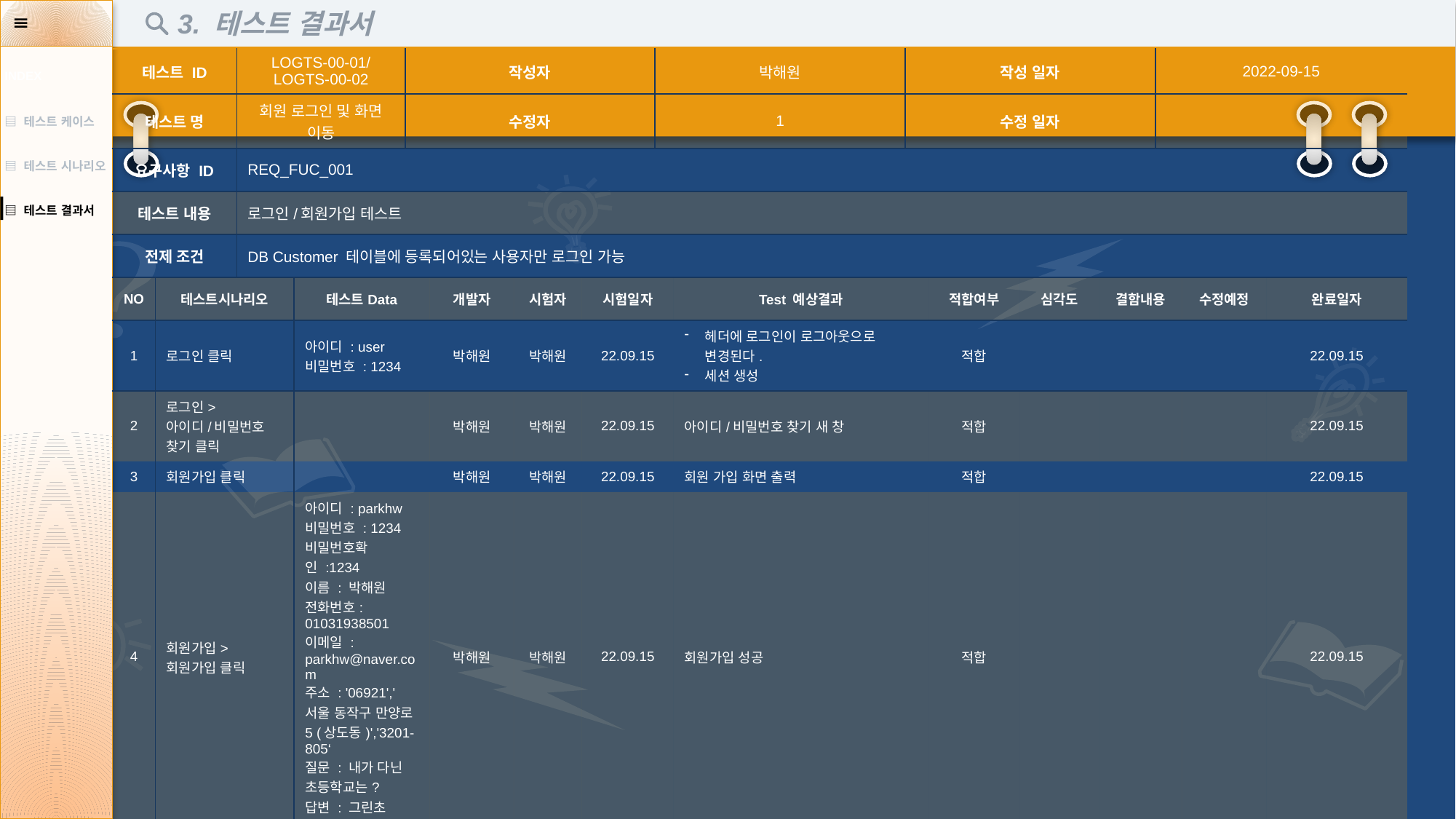

3. 테스트 결과서

| 테스트 ID |  | LOGTS-00-01/ LOGTS-00-02 |  | 작성자 |  |  |  | 박해원 |  | 작성 일자 |  |  |  | 2022-09-15 |  |  |
| --- | --- | --- | --- | --- | --- | --- | --- | --- | --- | --- | --- | --- | --- | --- | --- | --- |
| 테스트 명 |  | 회원 로그인 및 화면 이동 |  | 수정자 |  |  |  | 1 |  | 수정 일자 |  |  |  |  |  |  |
| 요구사항 ID |  | REQ\_FUC\_001 |  |  |  |  |  |  |  |  |  |  |  |  |  |  |
| 테스트 내용 |  | 로그인/회원가입 테스트 |  |  |  |  |  |  |  |  |  |  |  |  |  |  |
| 전제 조건 |  | DB Customer 테이블에 등록되어있는 사용자만 로그인 가능 |  |  |  |  |  |  |  |  |  |  |  |  |  |  |
| NO | 테스트시나리오 | 테스트Data | 테스트Data | 시험자 | 개발자 | 시험자 | 시험일자 |  | Test 예상결과 |  | 적합여부 | 심각도 | 결함내용 |  | 수정예정 | 완료일자 |
| 1 | 로그인 클릭 |  | 아이디 : user 비밀번호 : 1234 |  | 박해원 | 박해원 | 22.09.15 |  | 헤더에 로그인이 로그아웃으로 변경된다. 세션 생성 |  | 적합 |  |  |  |  | 22.09.15 |
| 2 | 로그인> 아이디/비밀번호 찾기 클릭 |  |  |  | 박해원 | 박해원 | 22.09.15 |  | 아이디/비밀번호 찾기 새 창 |  | 적합 |  |  |  |  | 22.09.15 |
| 3 | 회원가입 클릭 |  |  |  | 박해원 | 박해원 | 22.09.15 |  | 회원 가입 화면 출력 |  | 적합 |  |  |  |  | 22.09.15 |
| 4 | 회원가입> 회원가입 클릭 |  | 아이디 : parkhw 비밀번호 : 1234 비밀번호확인 :1234 이름 : 박해원 전화번호: 01031938501 이메일 : parkhw@naver.com 주소 : '06921','서울 동작구 만양로 5 (상도동)','3201-805‘ 질문 : 내가 다닌 초등학교는? 답변 : 그린초 |  | 박해원 | 박해원 | 22.09.15 |  | 회원가입 성공 |  | 적합 |  |  |  |  | 22.09.15 |
| INDEX |
| --- |
| ▤ 테스트 케이스 |
| ▤ 테스트 시나리오 |
| ▤ 테스트 결과서 |